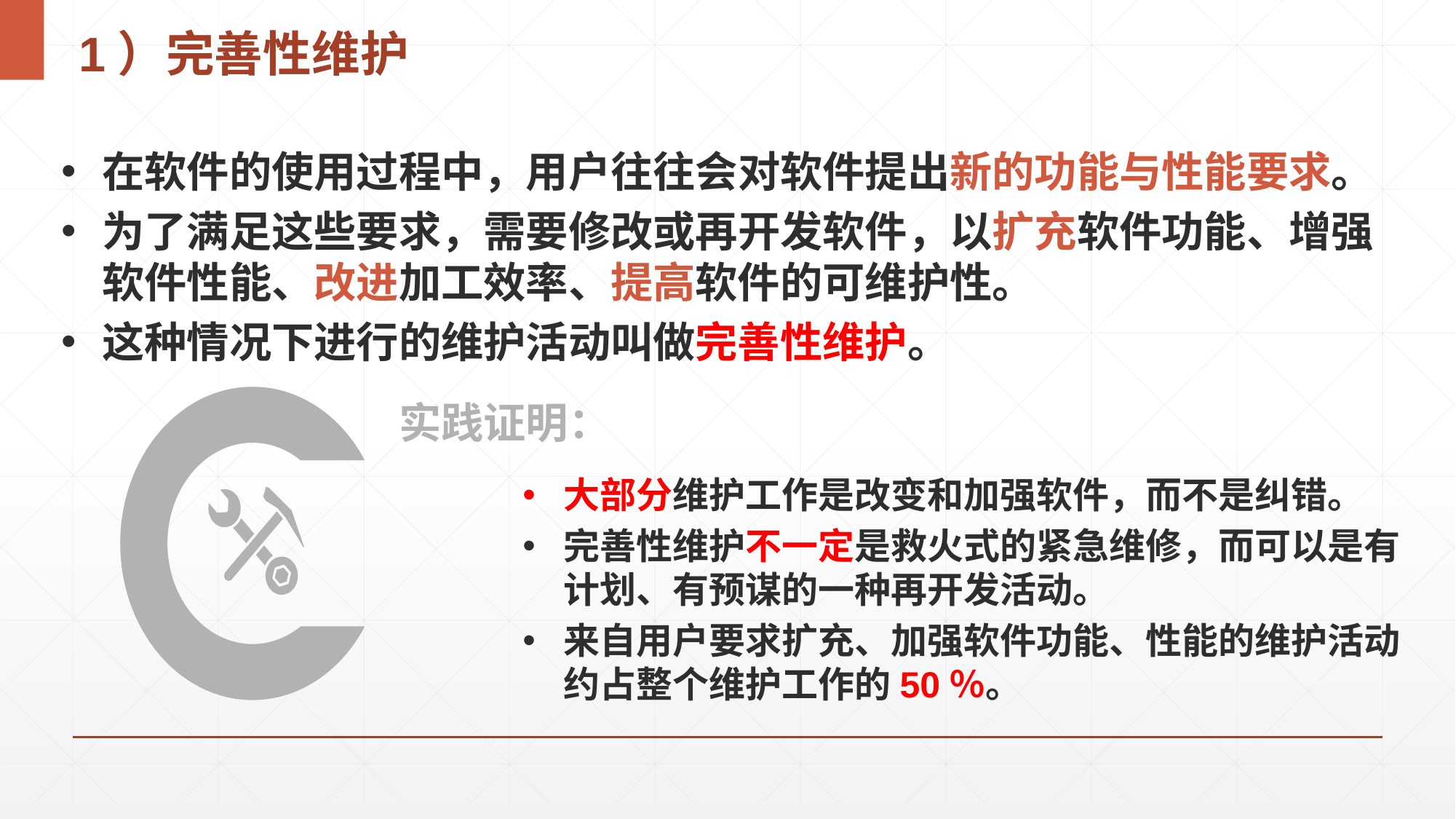

# 1）完善性维护
在软件的使用过程中，用户往往会对软件提出新的功能与性能要求。
为了满足这些要求，需要修改或再开发软件，以扩充软件功能、增强软件性能、改进加工效率、提高软件的可维护性。
这种情况下进行的维护活动叫做完善性维护。

实践证明：

大部分维护工作是改变和加强软件，而不是纠错。
完善性维护不一定是救火式的紧急维修，而可以是有计划、有预谋的一种再开发活动。
来自用户要求扩充、加强软件功能、性能的维护活动约占整个维护工作的50％。